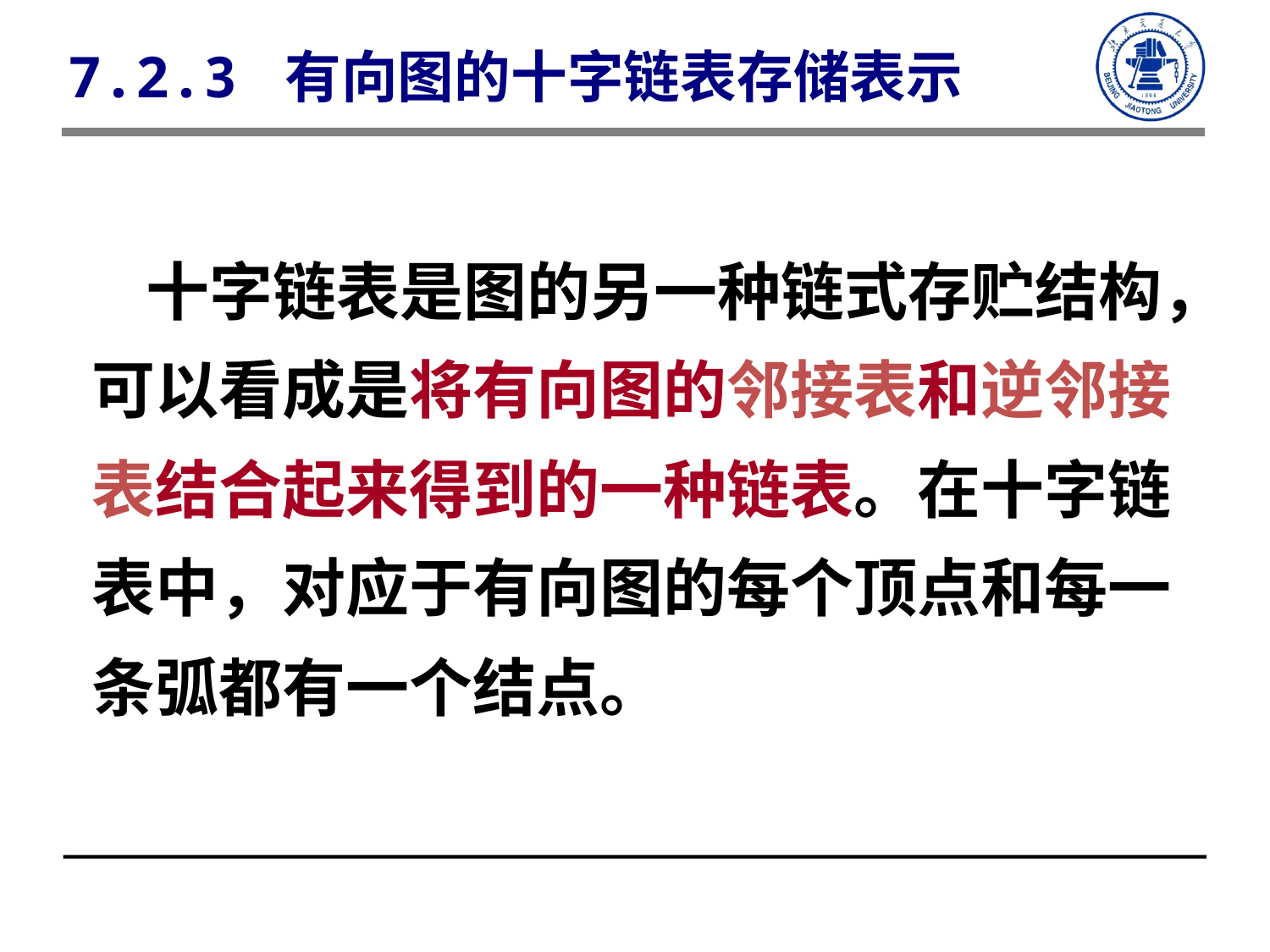

7.2.3 有向图的十字链表存储表示
      十字链表是图的另一种链式存贮结构，可以看成是将有向图的邻接表和逆邻接表结合起来得到的一种链表。在十字链表中，对应于有向图的每个顶点和每一条弧都有一个结点。